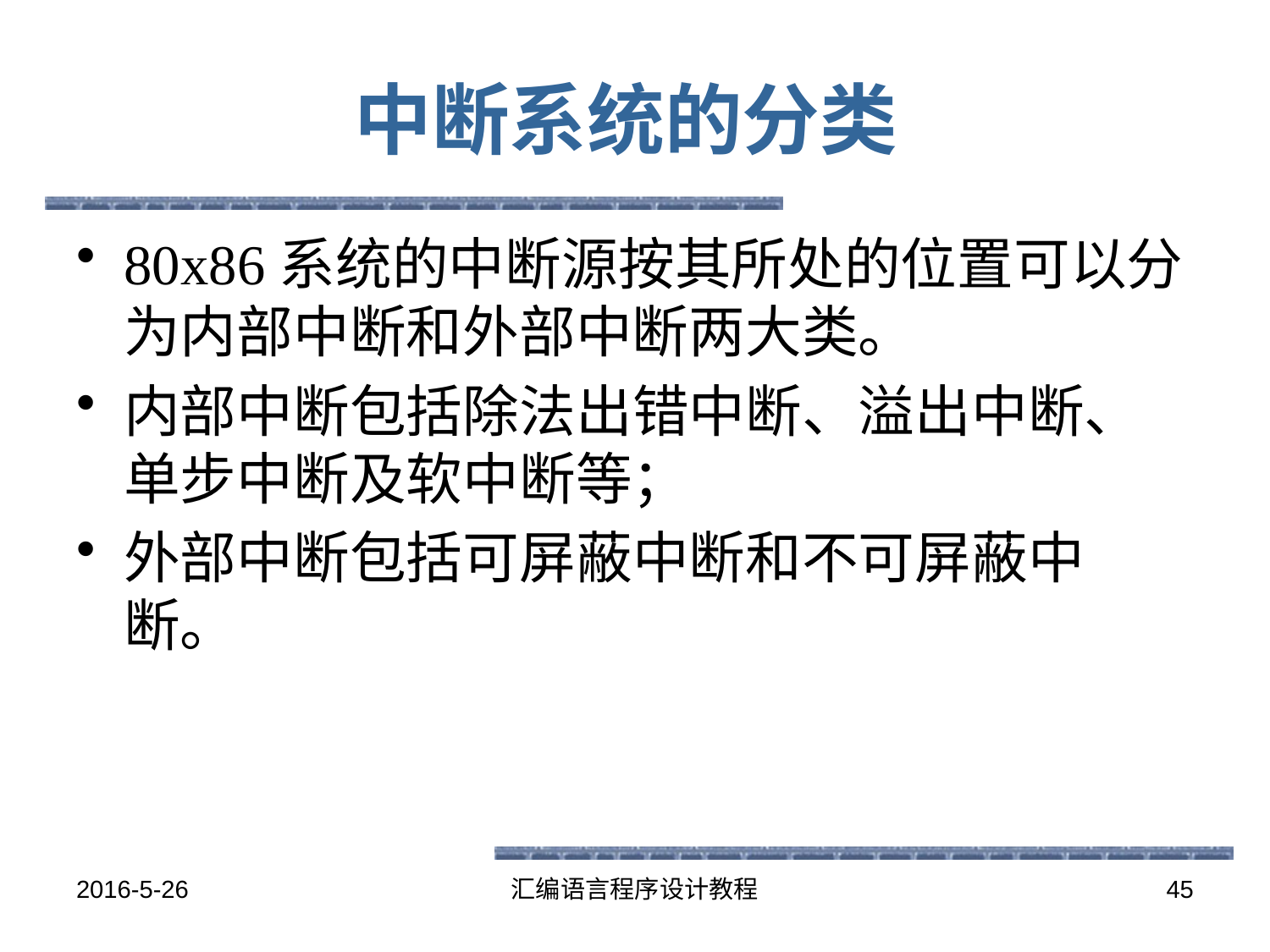

# 中断系统的分类
80x86系统的中断源按其所处的位置可以分为内部中断和外部中断两大类。
内部中断包括除法出错中断、溢出中断、单步中断及软中断等；
外部中断包括可屏蔽中断和不可屏蔽中断。
2016-5-26
汇编语言程序设计教程
45